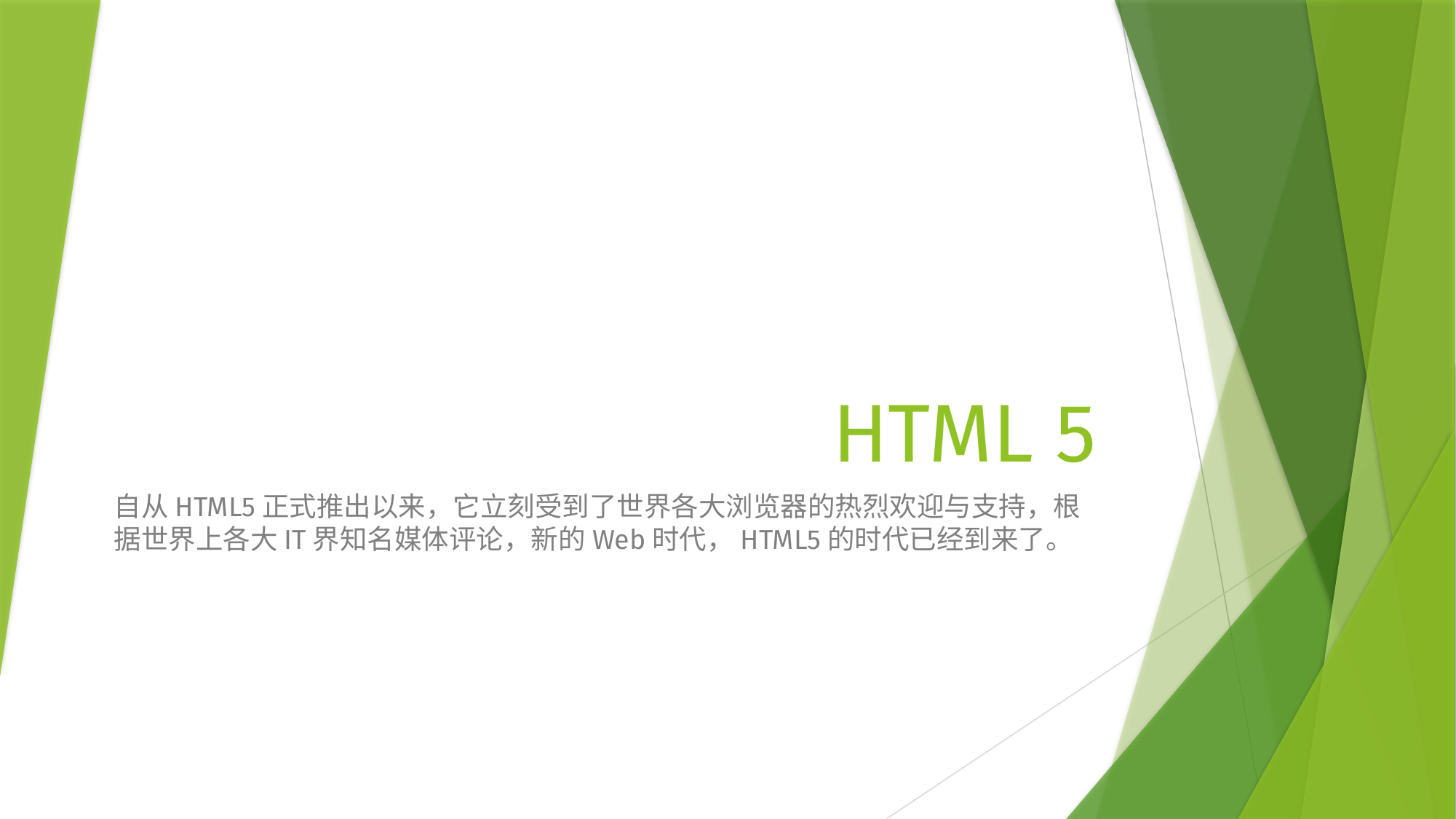

# HTML 5
自从HTML5正式推出以来，它立刻受到了世界各大浏览器的热烈欢迎与支持，根据世界上各大IT界知名媒体评论，新的Web时代，HTML5的时代已经到来了。